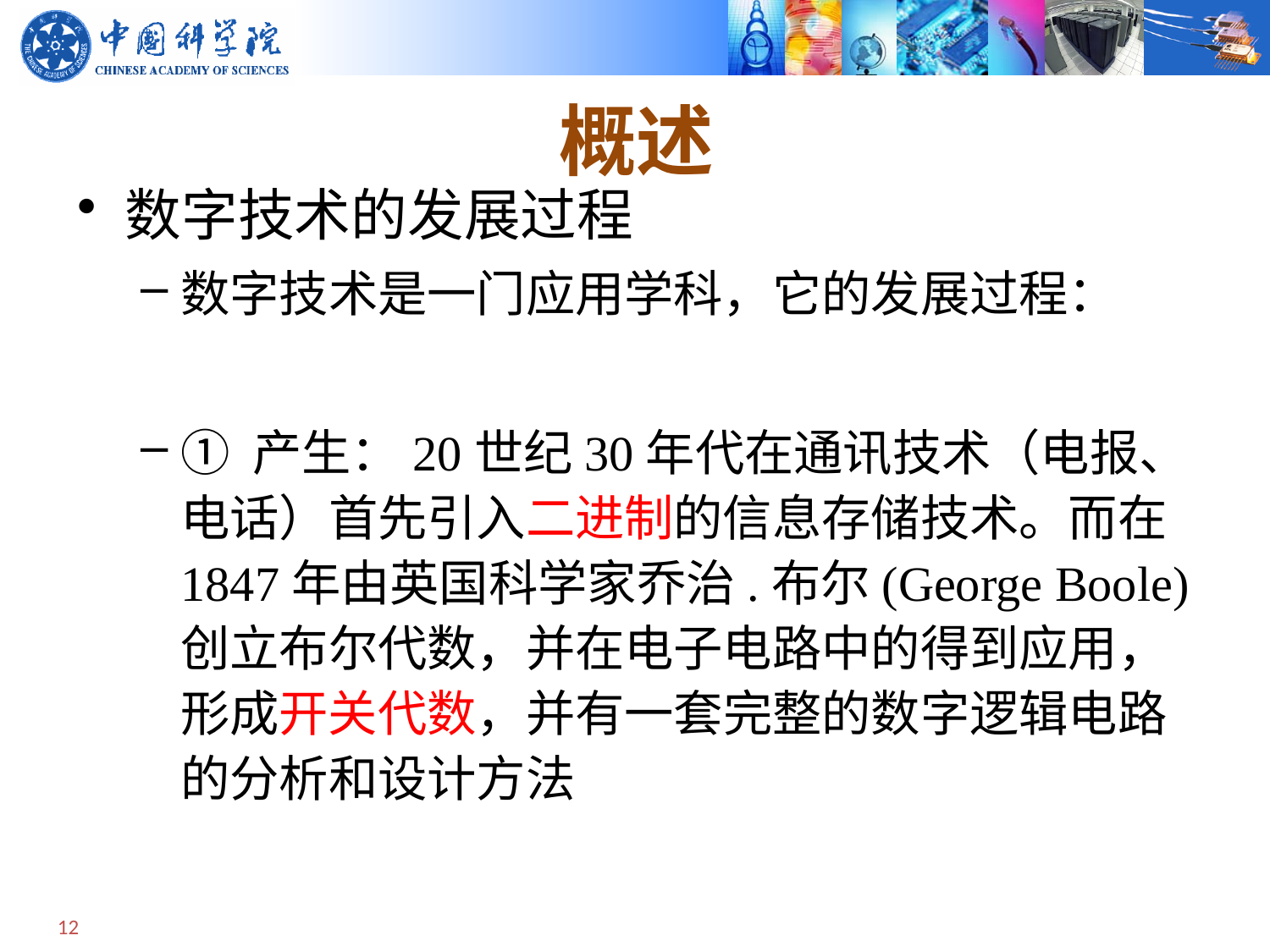

# 概述
数字技术的发展过程
数字技术是一门应用学科，它的发展过程：

① 产生：20世纪30年代在通讯技术（电报、电话）首先引入二进制的信息存储技术。而在1847年由英国科学家乔治.布尔(George Boole)创立布尔代数，并在电子电路中的得到应用，形成开关代数，并有一套完整的数字逻辑电路的分析和设计方法